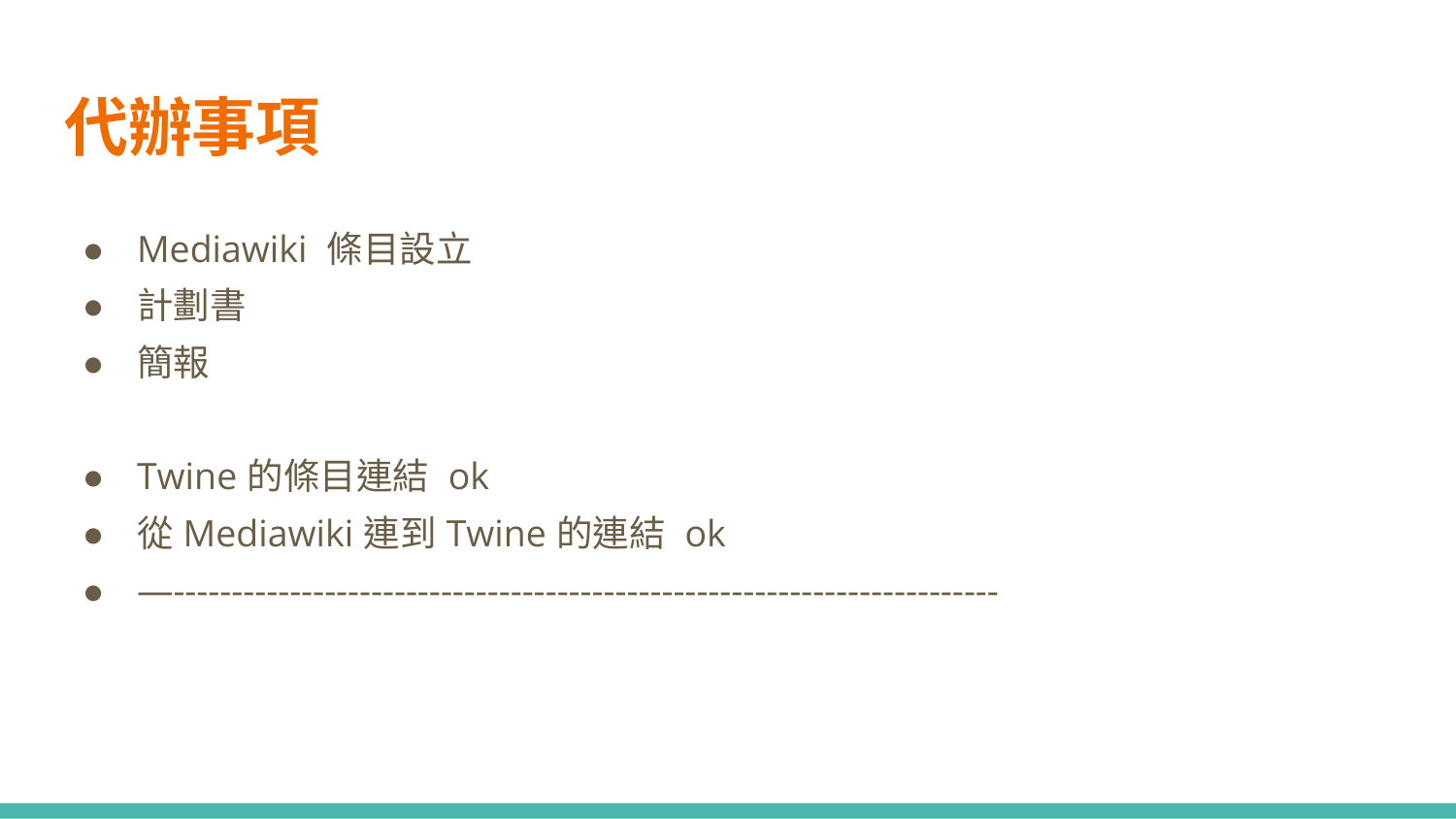

# 代辦事項
Mediawiki 條目設立
計劃書
簡報

Twine的條目連結 ok
從Mediawiki連到Twine的連結 ok
—-----------------------------------------------------------------------